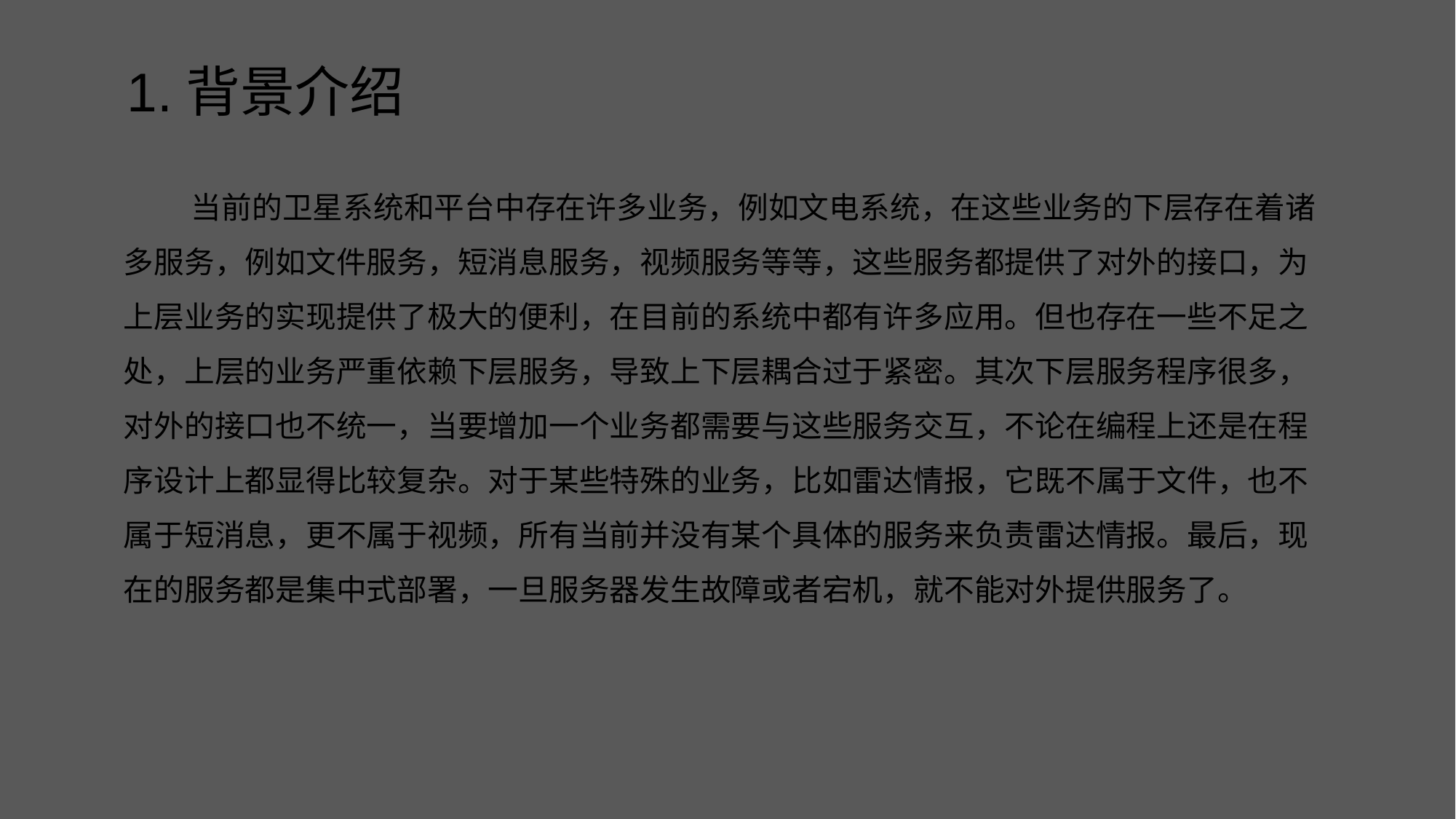

# 1.背景介绍

         当前的卫星系统和平台中存在许多业务，例如文电系统，在这些业务的下层存在着诸多服务，例如文件服务，短消息服务，视频服务等等，这些服务都提供了对外的接口，为上层业务的实现提供了极大的便利，在目前的系统中都有许多应用。但也存在一些不足之处，上层的业务严重依赖下层服务，导致上下层耦合过于紧密。其次下层服务程序很多，对外的接口也不统一，当要增加一个业务都需要与这些服务交互，不论在编程上还是在程序设计上都显得比较复杂。对于某些特殊的业务，比如雷达情报，它既不属于文件，也不属于短消息，更不属于视频，所有当前并没有某个具体的服务来负责雷达情报。最后，现在的服务都是集中式部署，一旦服务器发生故障或者宕机，就不能对外提供服务了。